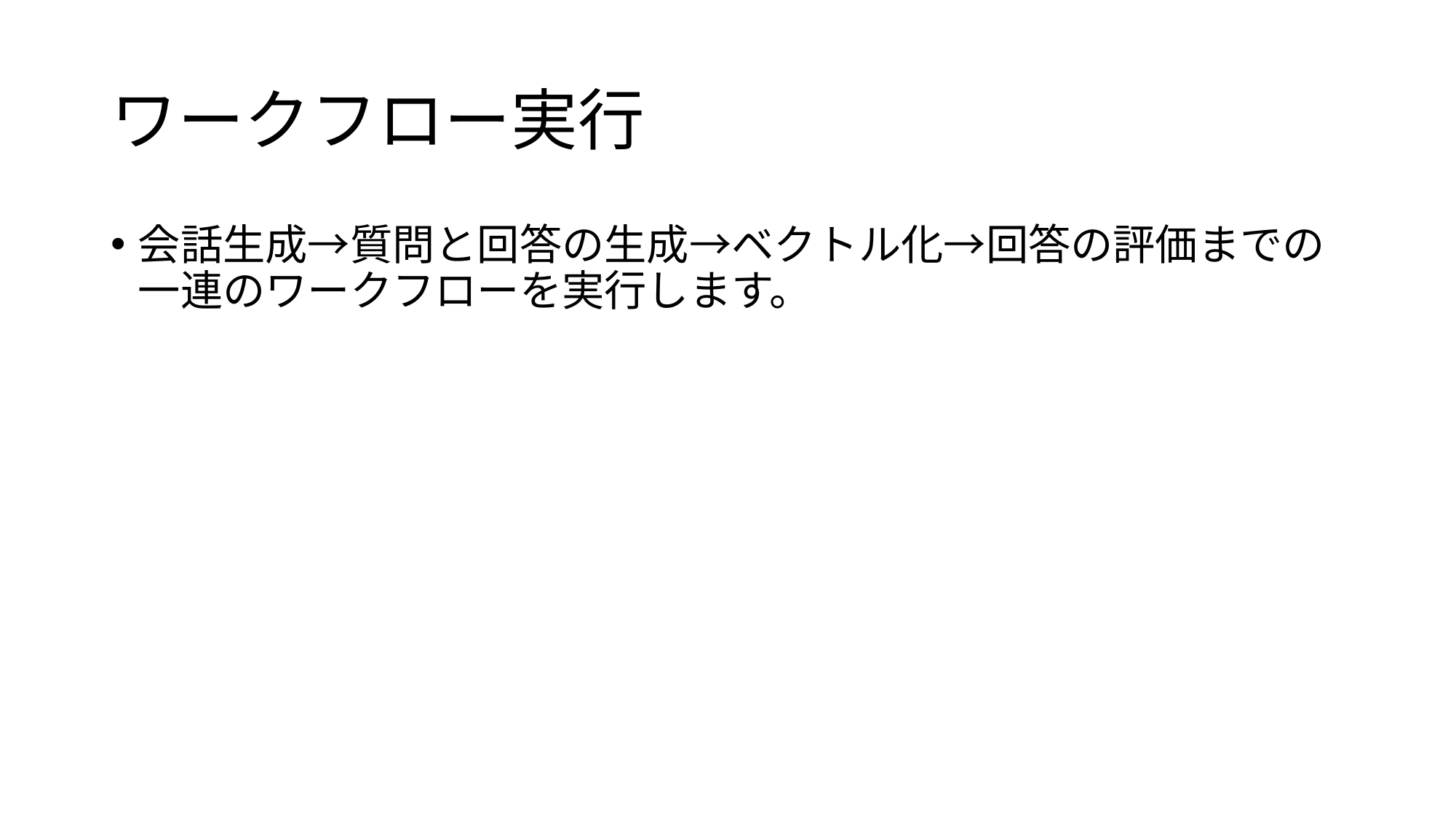

# ワークフロー実行
会話生成→質問と回答の生成→ベクトル化→回答の評価までの一連のワークフローを実行します。